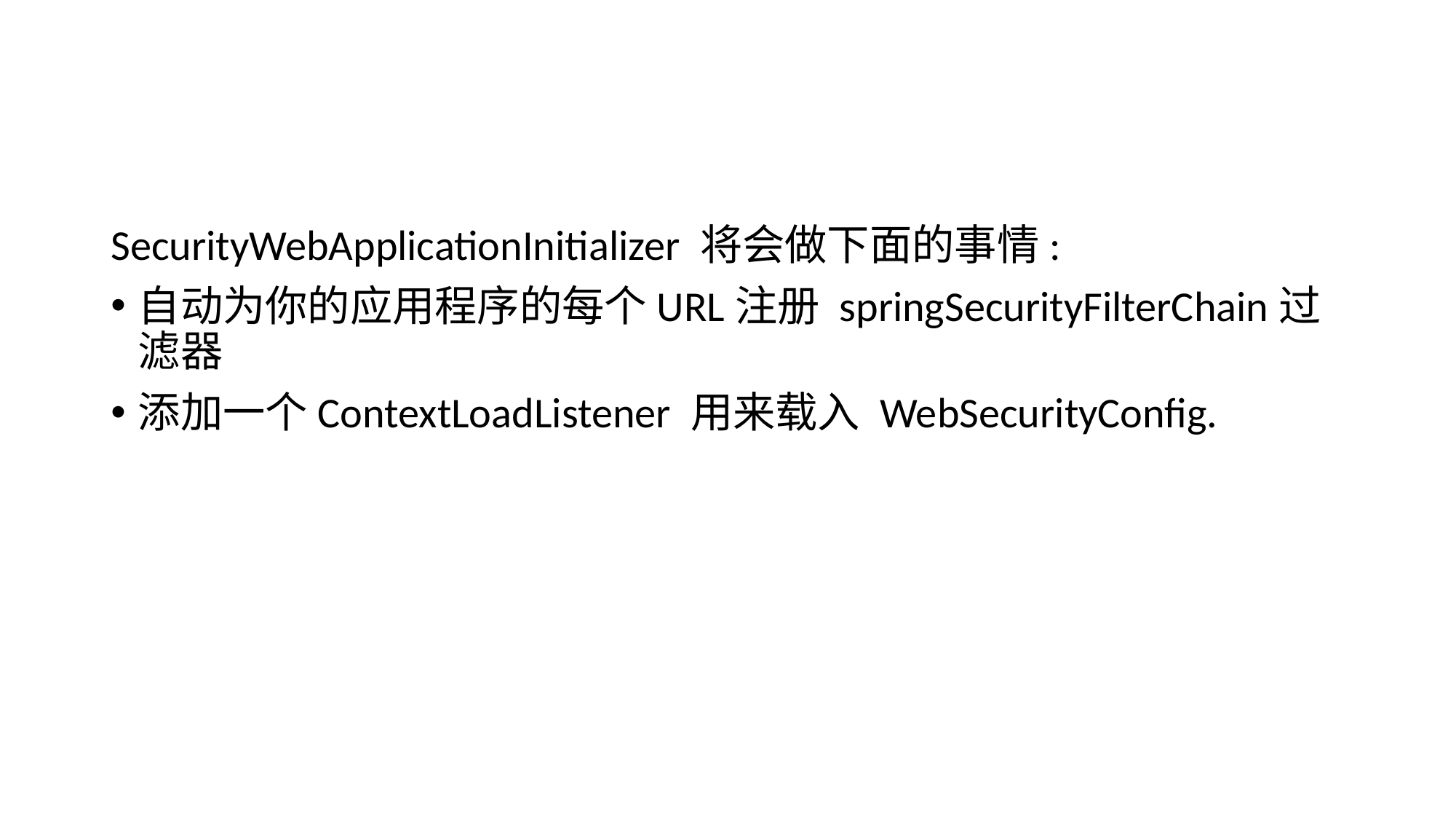

#
SecurityWebApplicationInitializer 将会做下面的事情:
自动为你的应用程序的每个URL注册 springSecurityFilterChain过滤器
添加一个ContextLoadListener 用来载入 WebSecurityConfig.